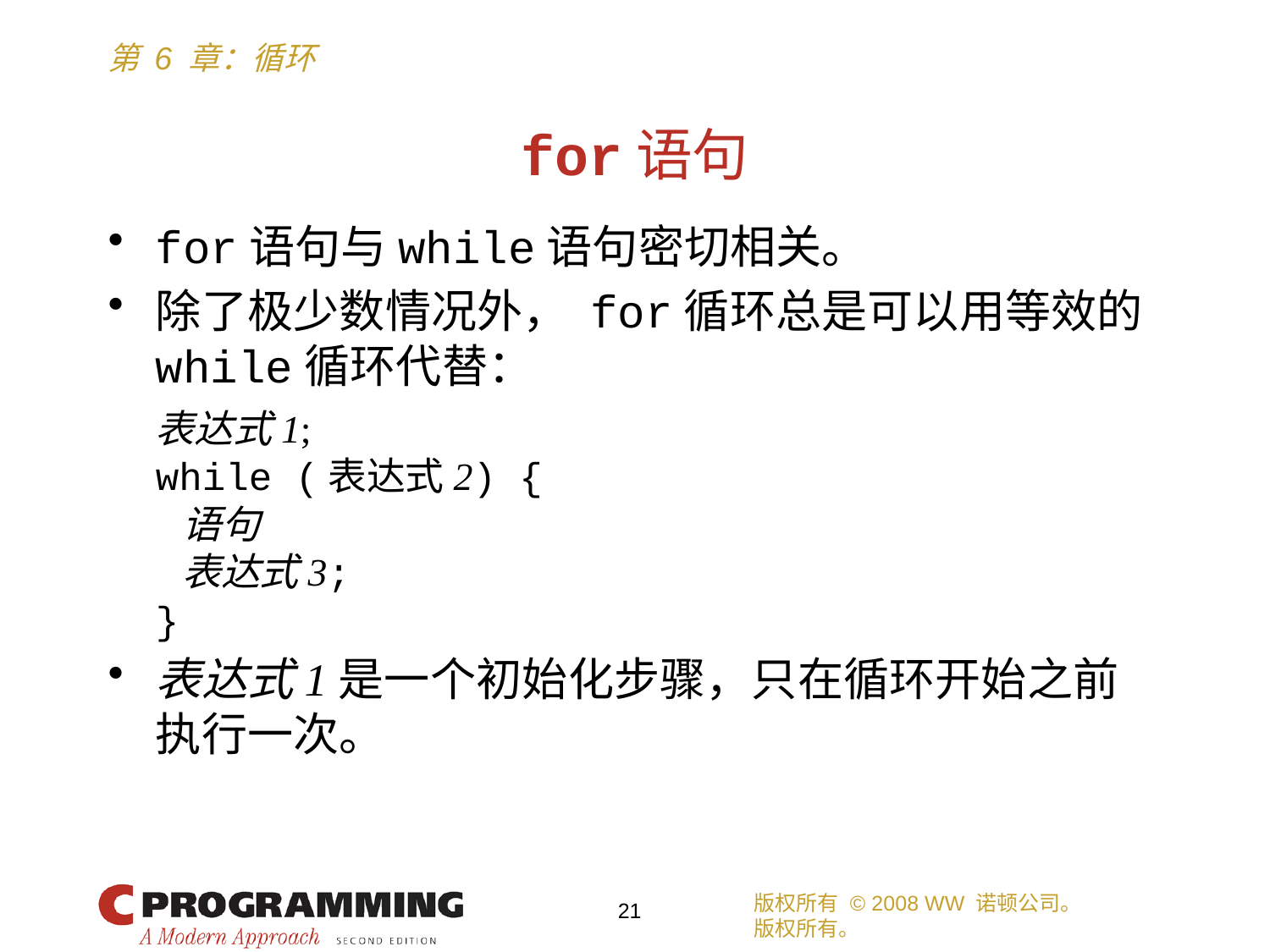

# for语句
for语句与while语句密切相关。
除了极少数情况外， for循环总是可以用等效的while循环代替：
	表达式1;
	while (表达式2) {
	  语句
	  表达式3;
	}
表达式1是一个初始化步骤，只在循环开始之前执行一次。
版权所有 © 2008 WW 诺顿公司。
版权所有。
21